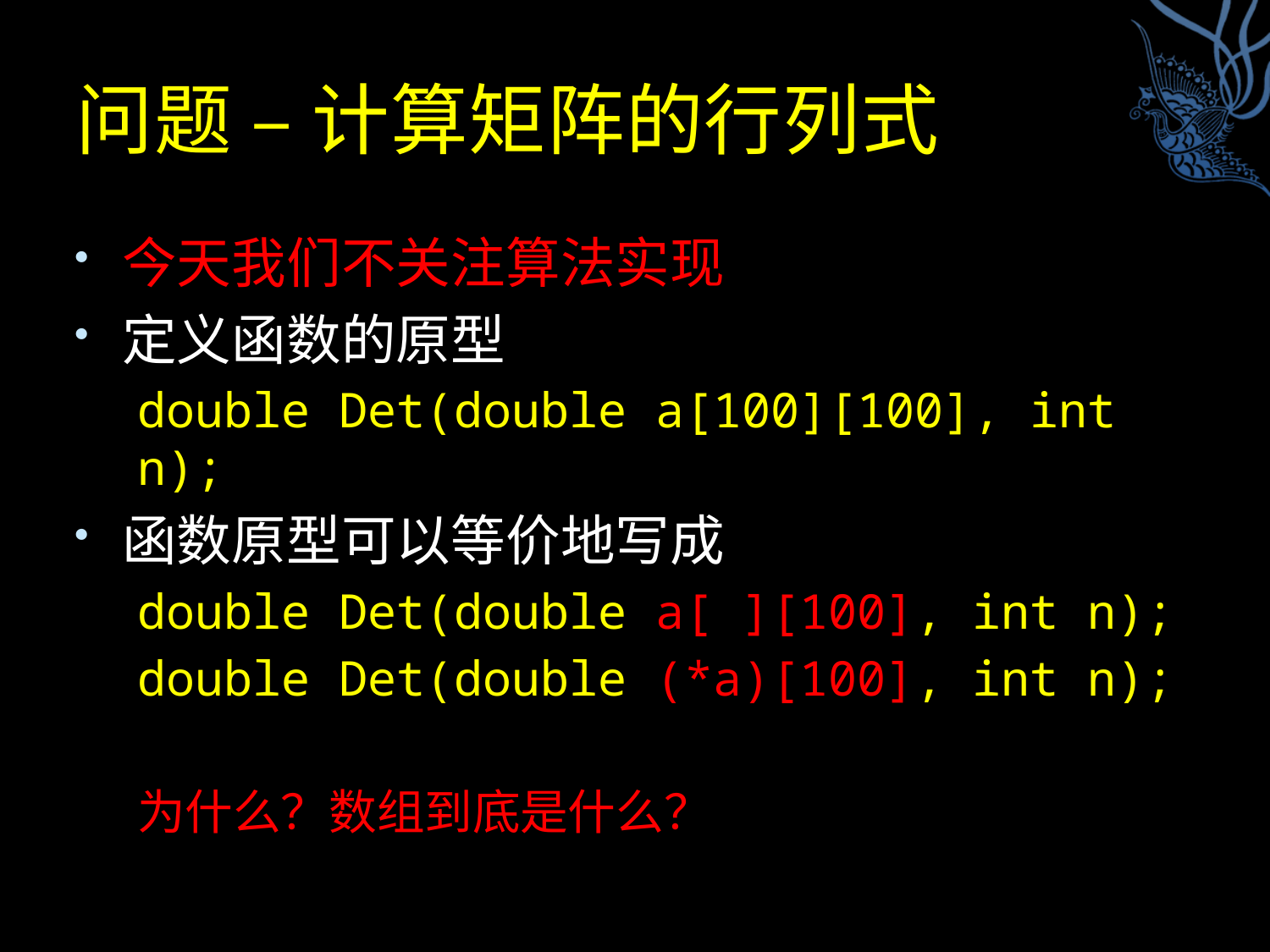

# 问题 – 计算矩阵的行列式
今天我们不关注算法实现
定义函数的原型
double Det(double a[100][100], int n);
函数原型可以等价地写成
double Det(double a[ ][100], int n);
double Det(double (*a)[100], int n);

为什么？数组到底是什么？

3